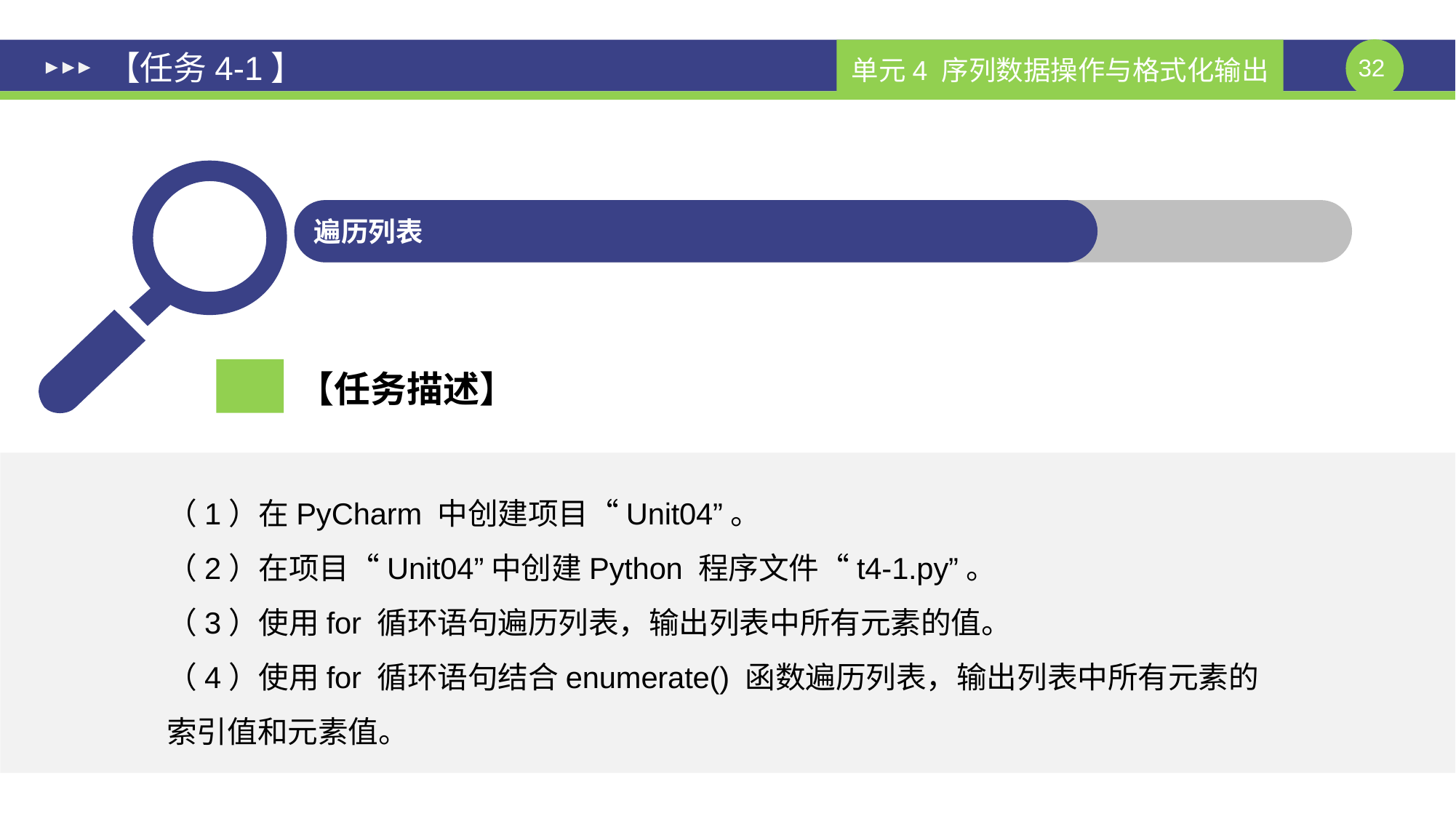

# 【任务4-1】

遍历列表

【任务描述】

（1）在PyCharm 中创建项目“Unit04”。
（2）在项目“Unit04”中创建Python 程序文件“t4-1.py”。
（3）使用for 循环语句遍历列表，输出列表中所有元素的值。
（4）使用for 循环语句结合enumerate() 函数遍历列表，输出列表中所有元素的索引值和元素值。